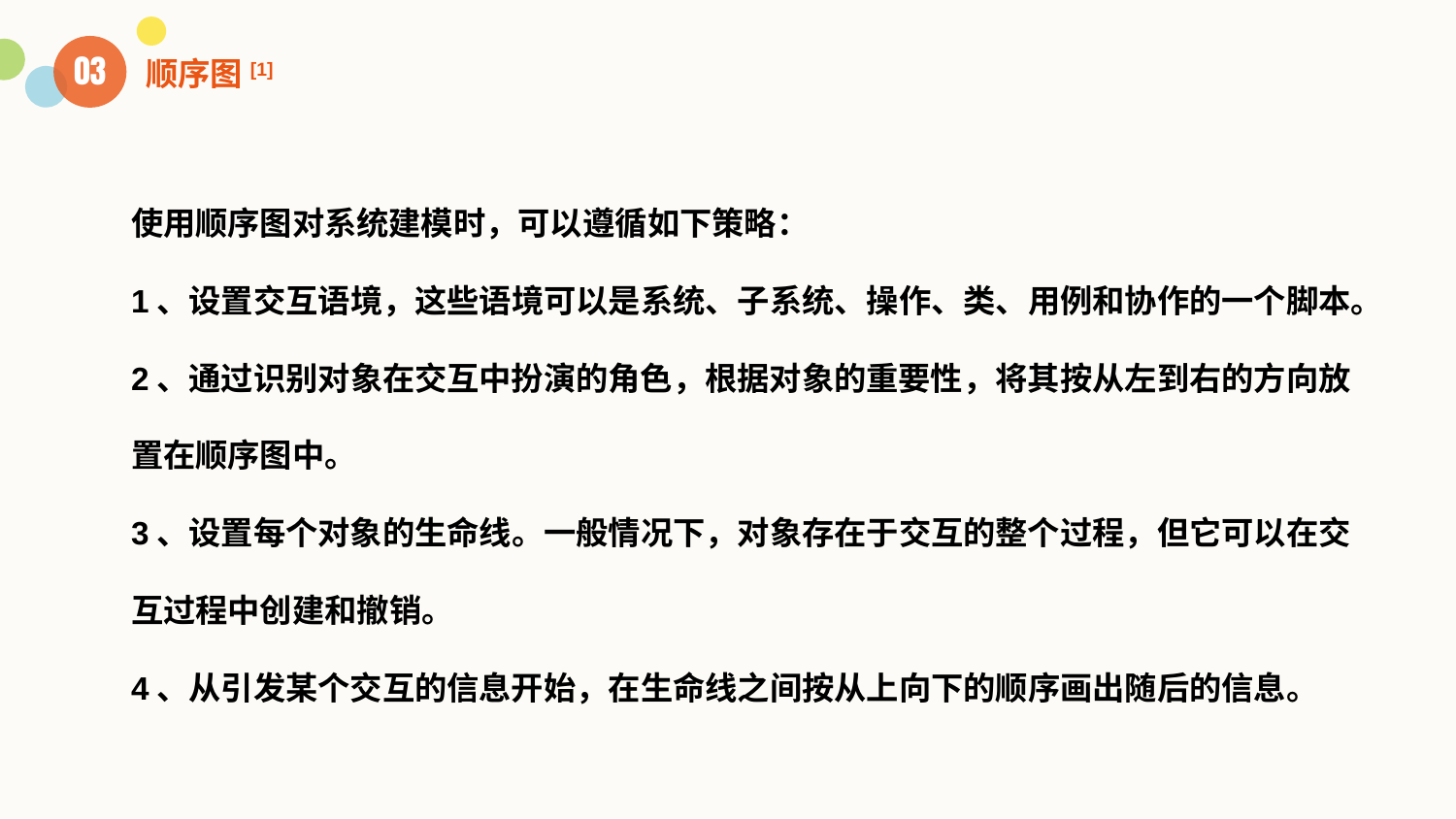

03
顺序图[1]

使用顺序图对系统建模时，可以遵循如下策略：
1、设置交互语境，这些语境可以是系统、子系统、操作、类、用例和协作的一个脚本。
2、通过识别对象在交互中扮演的角色，根据对象的重要性，将其按从左到右的方向放置在顺序图中。
3、设置每个对象的生命线。一般情况下，对象存在于交互的整个过程，但它可以在交互过程中创建和撤销。
4、从引发某个交互的信息开始，在生命线之间按从上向下的顺序画出随后的信息。